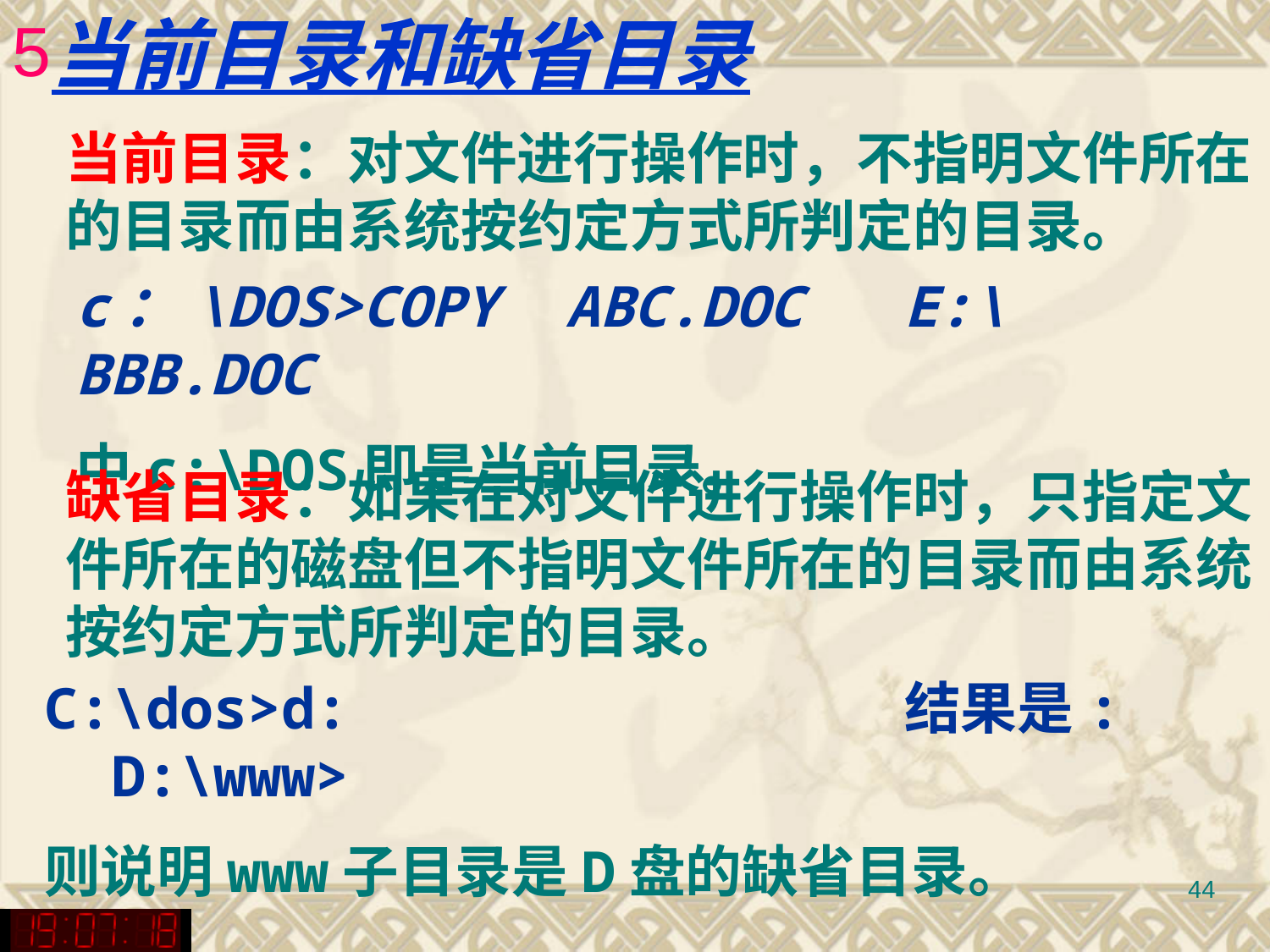

当前目录和缺省目录
当前目录：对文件进行操作时，不指明文件所在的目录而由系统按约定方式所判定的目录。
c：\DOS>COPY  ABC.DOC   E:\BBB.DOC
中c:\DOS即是当前目录。
缺省目录：如果在对文件进行操作时，只指定文件所在的磁盘但不指明文件所在的目录而由系统按约定方式所判定的目录。
C:\dos>d:                结果是:      D:\www>
则说明www子目录是D盘的缺省目录。
44